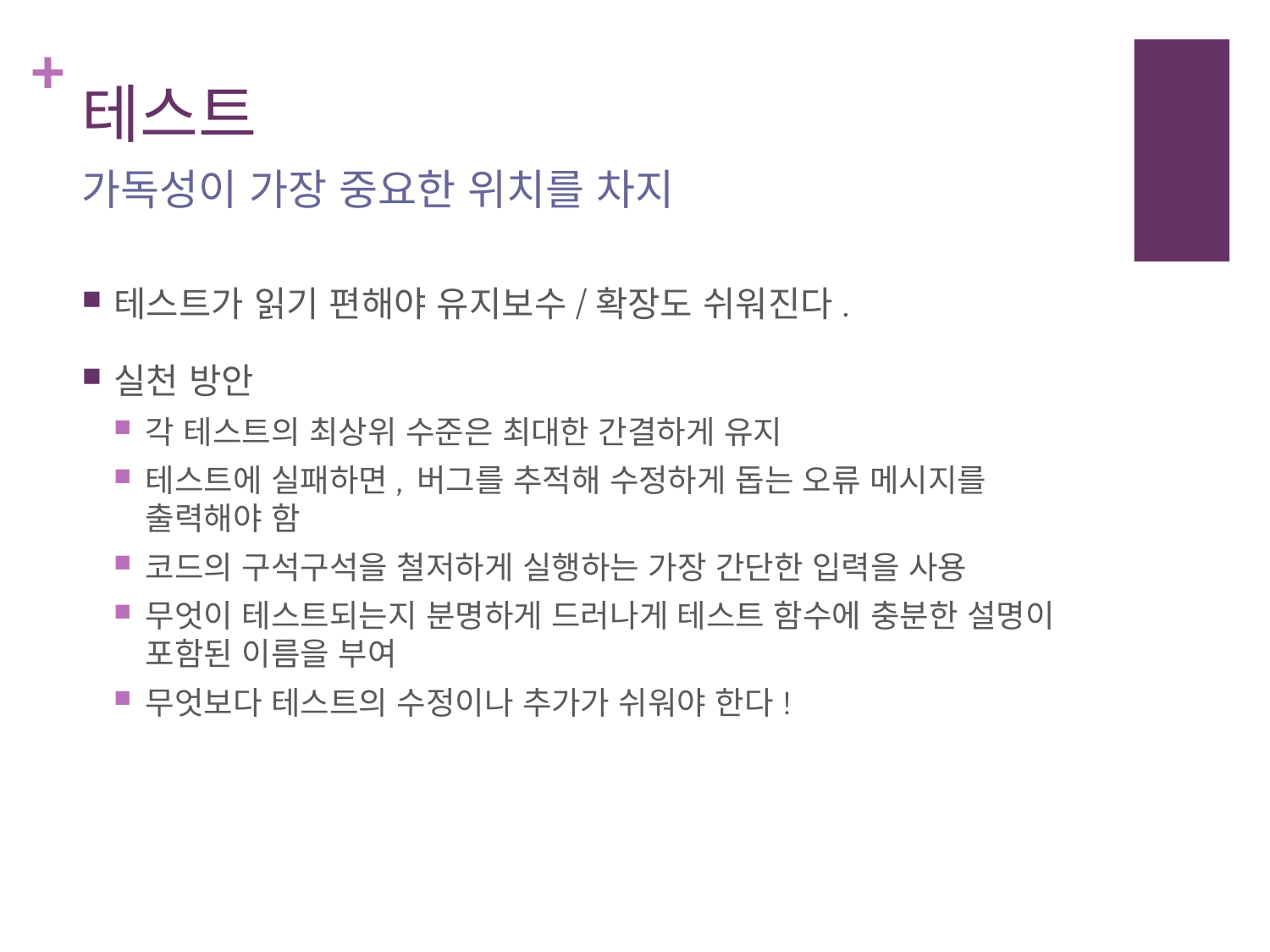

# 테스트
가독성이 가장 중요한 위치를 차지
테스트가 읽기 편해야 유지보수/확장도 쉬워진다.
실천 방안
각 테스트의 최상위 수준은 최대한 간결하게 유지
테스트에 실패하면, 버그를 추적해 수정하게 돕는 오류 메시지를 출력해야 함
코드의 구석구석을 철저하게 실행하는 가장 간단한 입력을 사용
무엇이 테스트되는지 분명하게 드러나게 테스트 함수에 충분한 설명이 포함된 이름을 부여
무엇보다 테스트의 수정이나 추가가 쉬워야 한다!